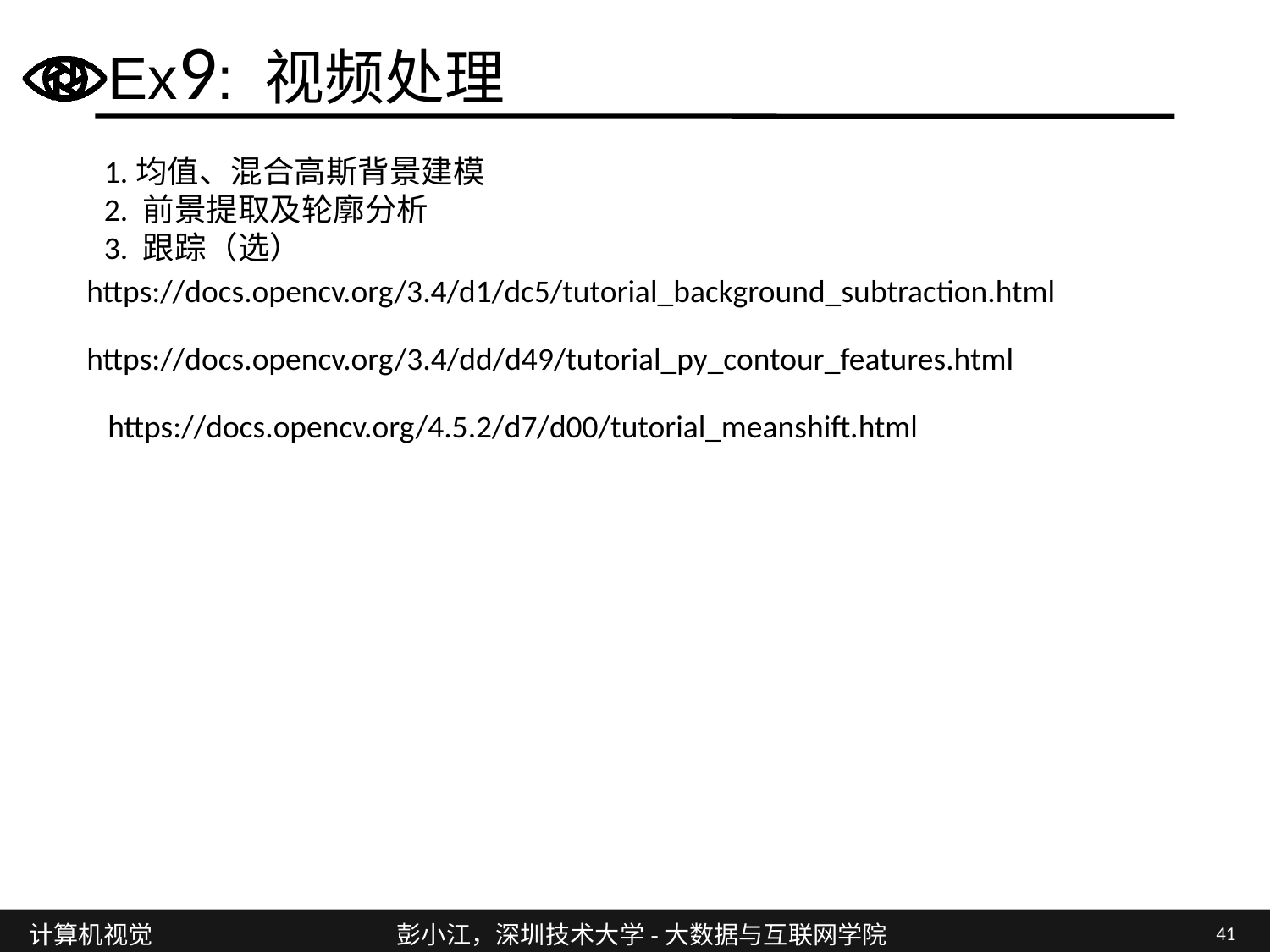

# Ex9: 视频处理
1.均值、混合高斯背景建模
2. 前景提取及轮廓分析
3. 跟踪（选）
https://docs.opencv.org/3.4/d1/dc5/tutorial_background_subtraction.html
https://docs.opencv.org/3.4/dd/d49/tutorial_py_contour_features.html
https://docs.opencv.org/4.5.2/d7/d00/tutorial_meanshift.html